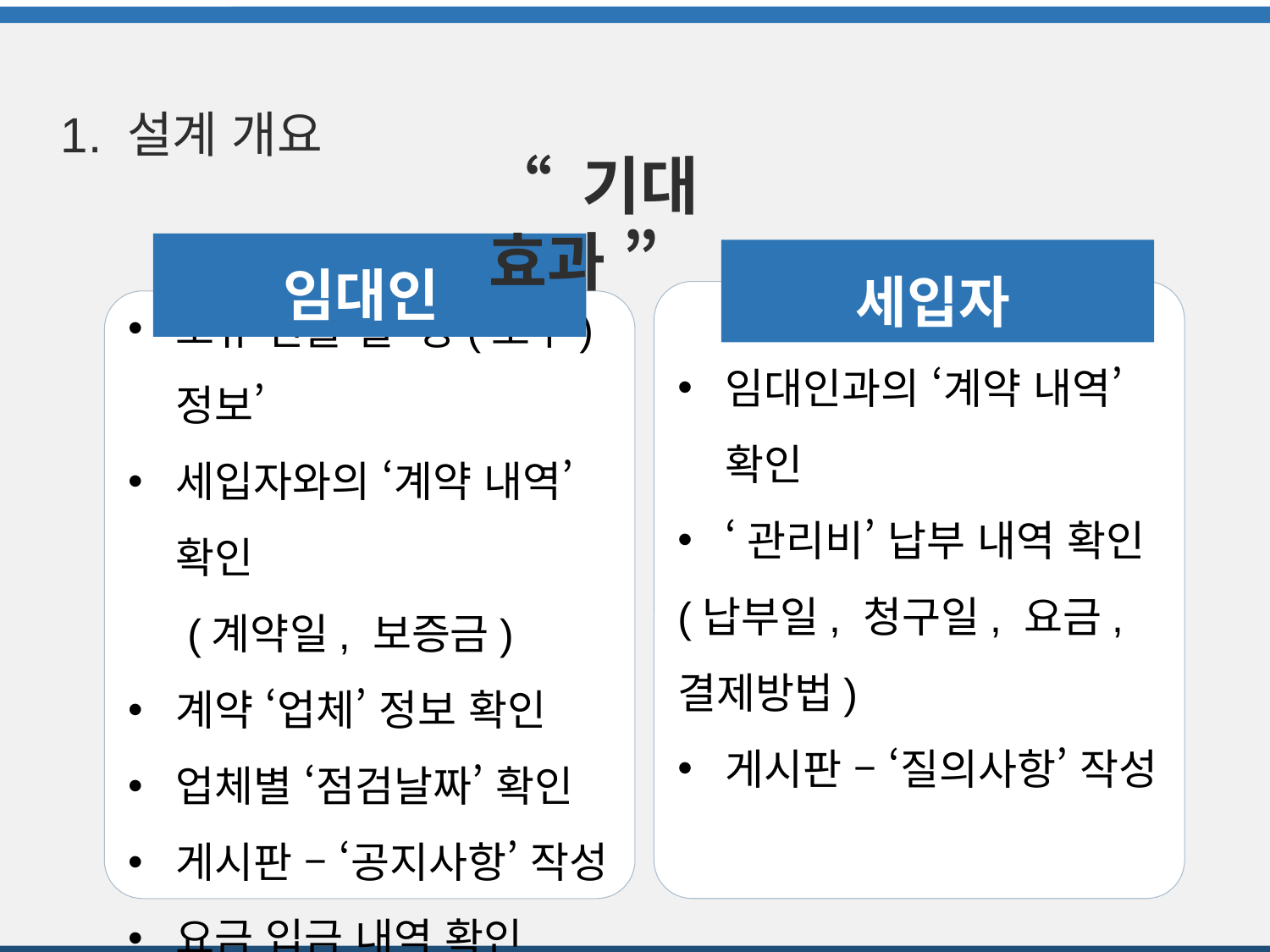

1. 설계 개요
“ 기대 효과 ”

소유 건물 별 ‘방(호수) 정보’
세입자와의 ‘계약 내역’ 확인
     (계약일, 보증금)
계약 ‘업체’ 정보 확인
업체별 ‘점검날짜’ 확인
게시판 – ‘공지사항’ 작성
요금 입금 내역 확인

임대인과의 ‘계약 내역’ 확인
‘관리비’ 납부 내역 확인
(납부일, 청구일, 요금, 결제방법)
게시판 – ‘질의사항’ 작성

임대인
세입자